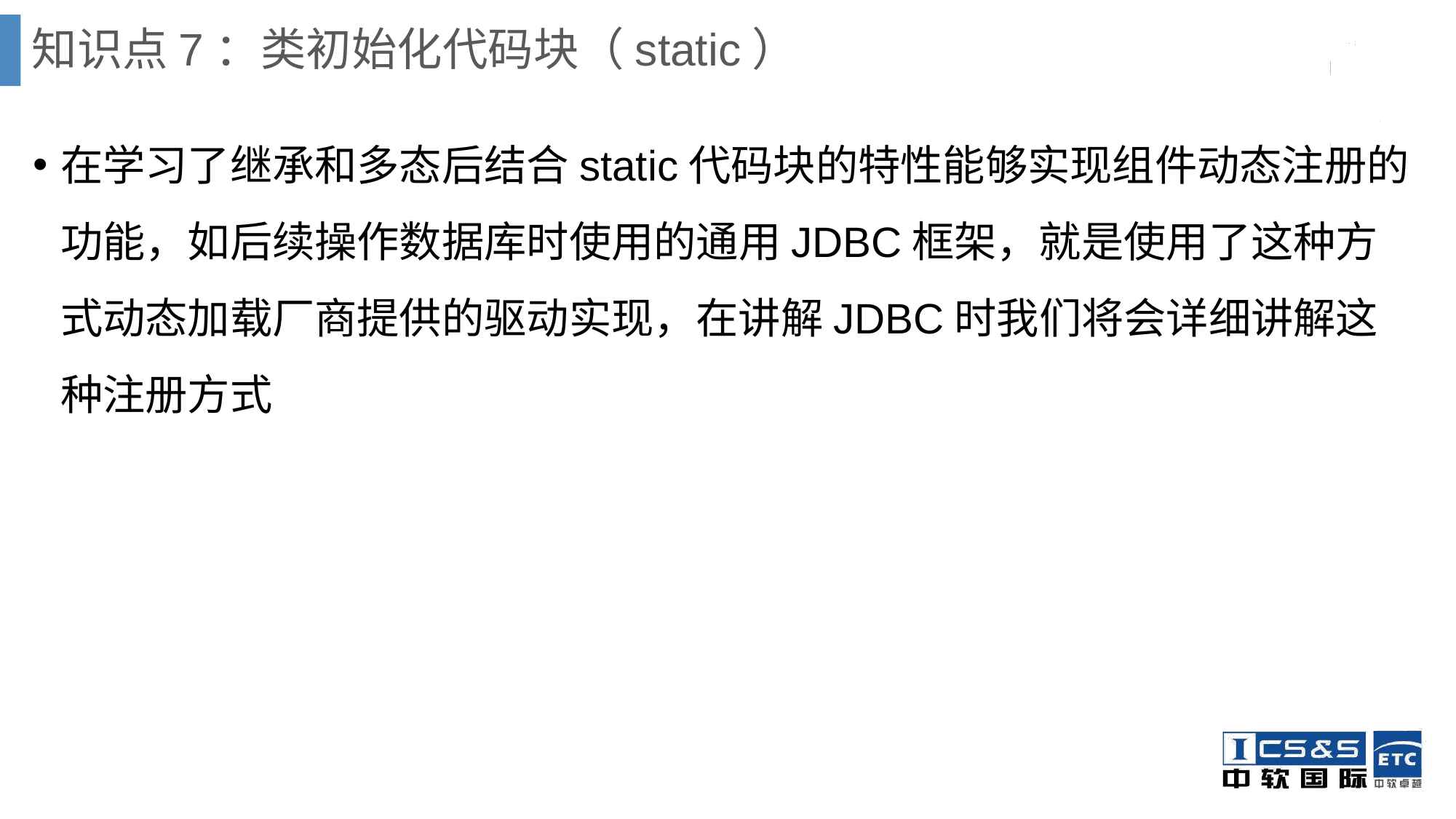

# 知识点7：类初始化代码块（static）
在学习了继承和多态后结合static代码块的特性能够实现组件动态注册的功能，如后续操作数据库时使用的通用JDBC框架，就是使用了这种方式动态加载厂商提供的驱动实现，在讲解JDBC时我们将会详细讲解这种注册方式